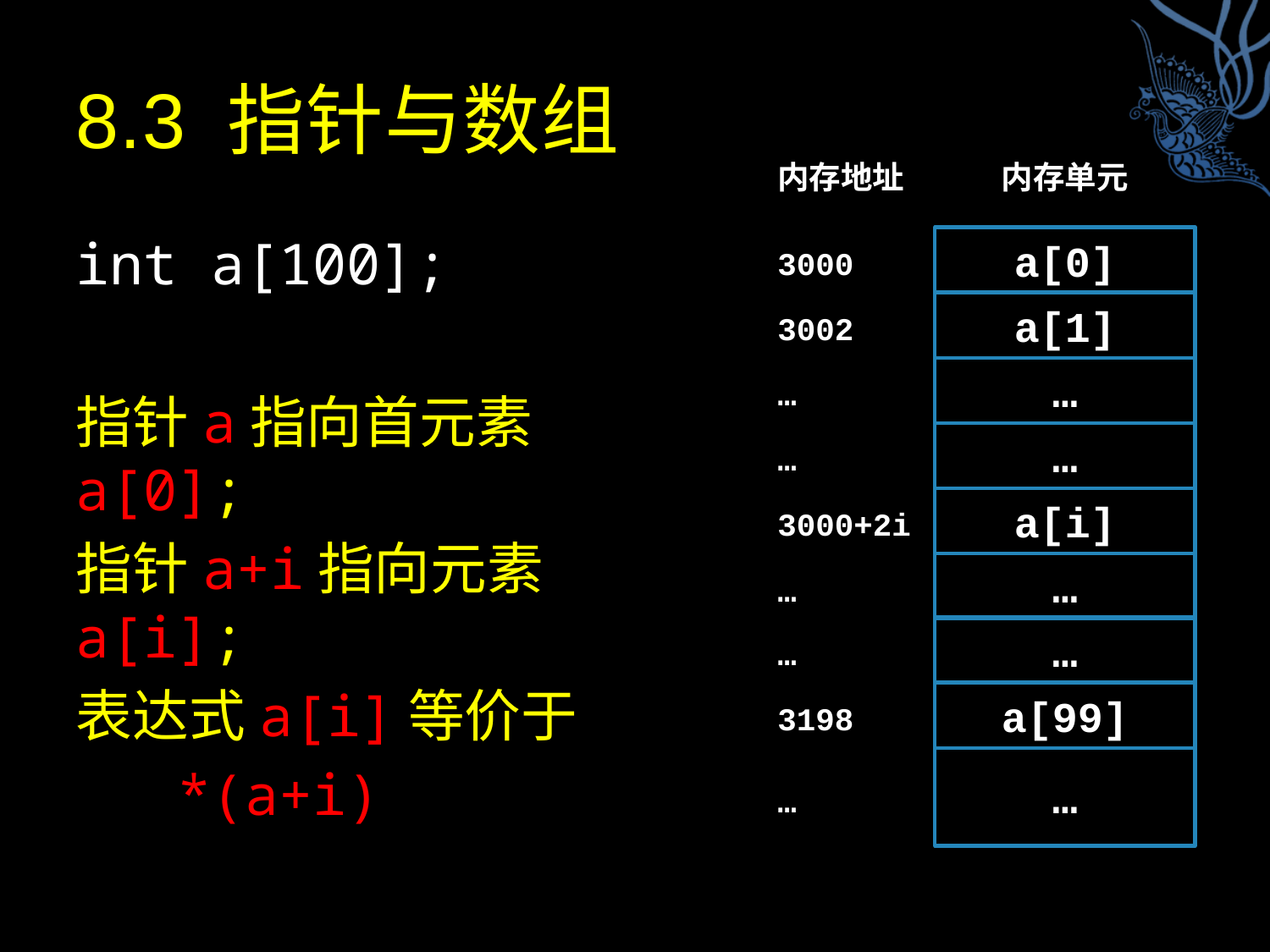

# 8.3 指针与数组
内存单元
内存地址
a[0]
3000
a[1]
3002
…
…
…
…
a[i]
3000+2i
…
…
…
…
a[99]
3198
…
…
int a[100];

指针a指向首元素a[0];
指针a+i指向元素a[i];
表达式a[i]等价于
   *(a+i)